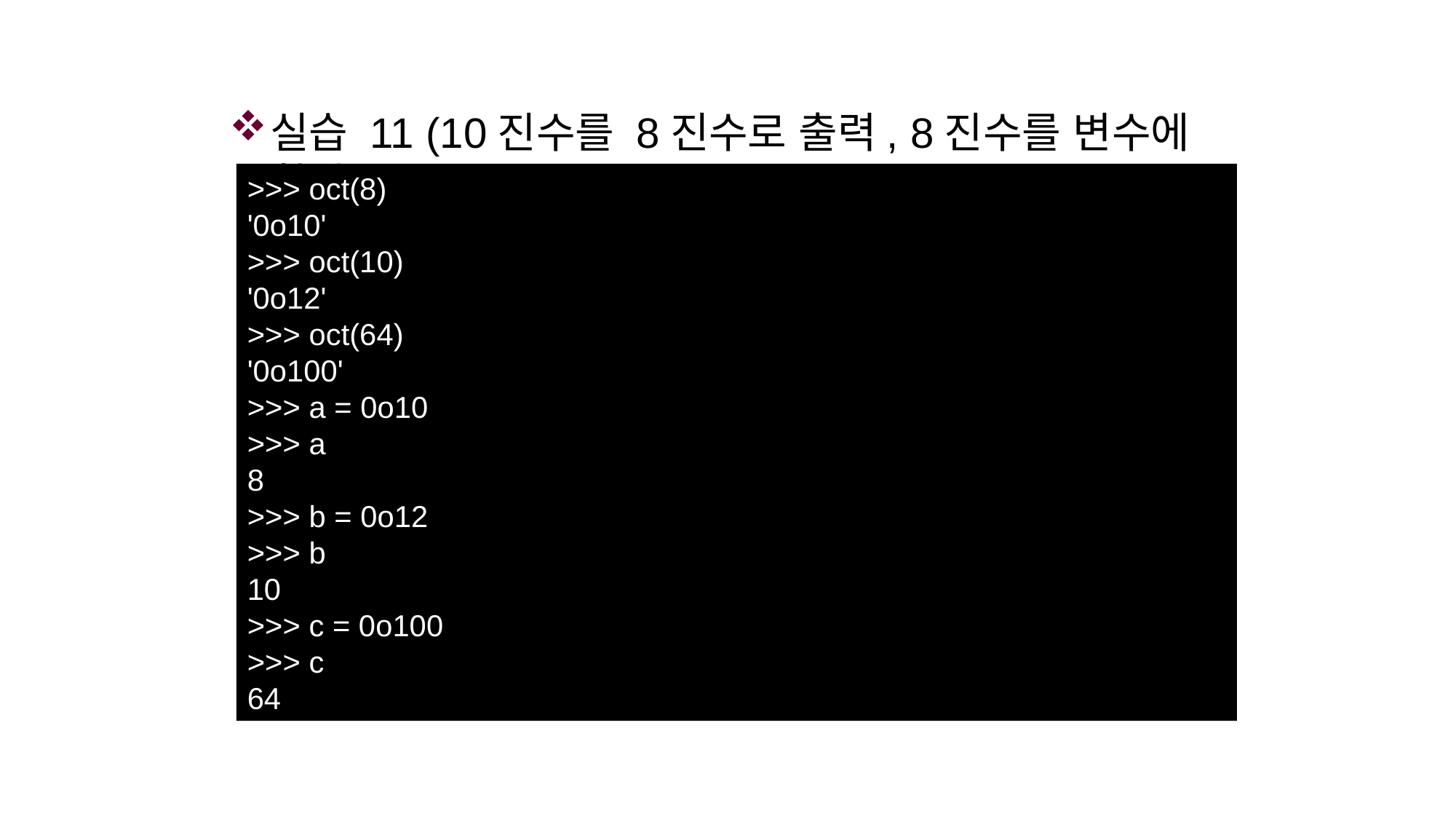

실습 11 (10진수를 8진수로 출력, 8진수를 변수에 할당)
>>> oct(8)
'0o10'
>>> oct(10)
'0o12'
>>> oct(64)
'0o100'
>>> a = 0o10
>>> a
8
>>> b = 0o12
>>> b
10
>>> c = 0o100
>>> c
64